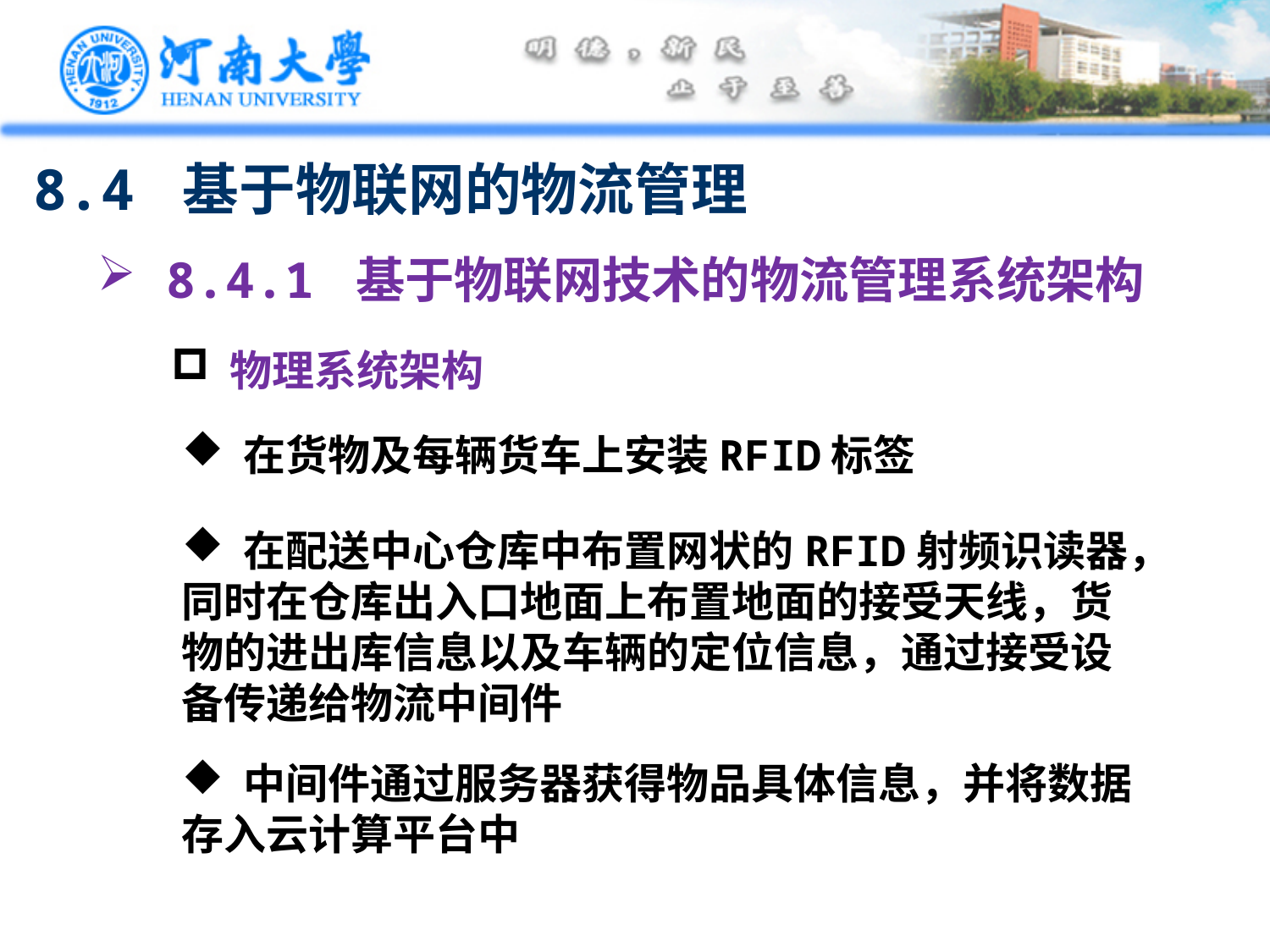

8.4 基于物联网的物流管理
 8.4.1 基于物联网技术的物流管理系统架构
 物理系统架构
 在货物及每辆货车上安装RFID标签
 在配送中心仓库中布置网状的RFID射频识读器，同时在仓库出入口地面上布置地面的接受天线，货物的进出库信息以及车辆的定位信息，通过接受设备传递给物流中间件
 中间件通过服务器获得物品具体信息，并将数据存入云计算平台中